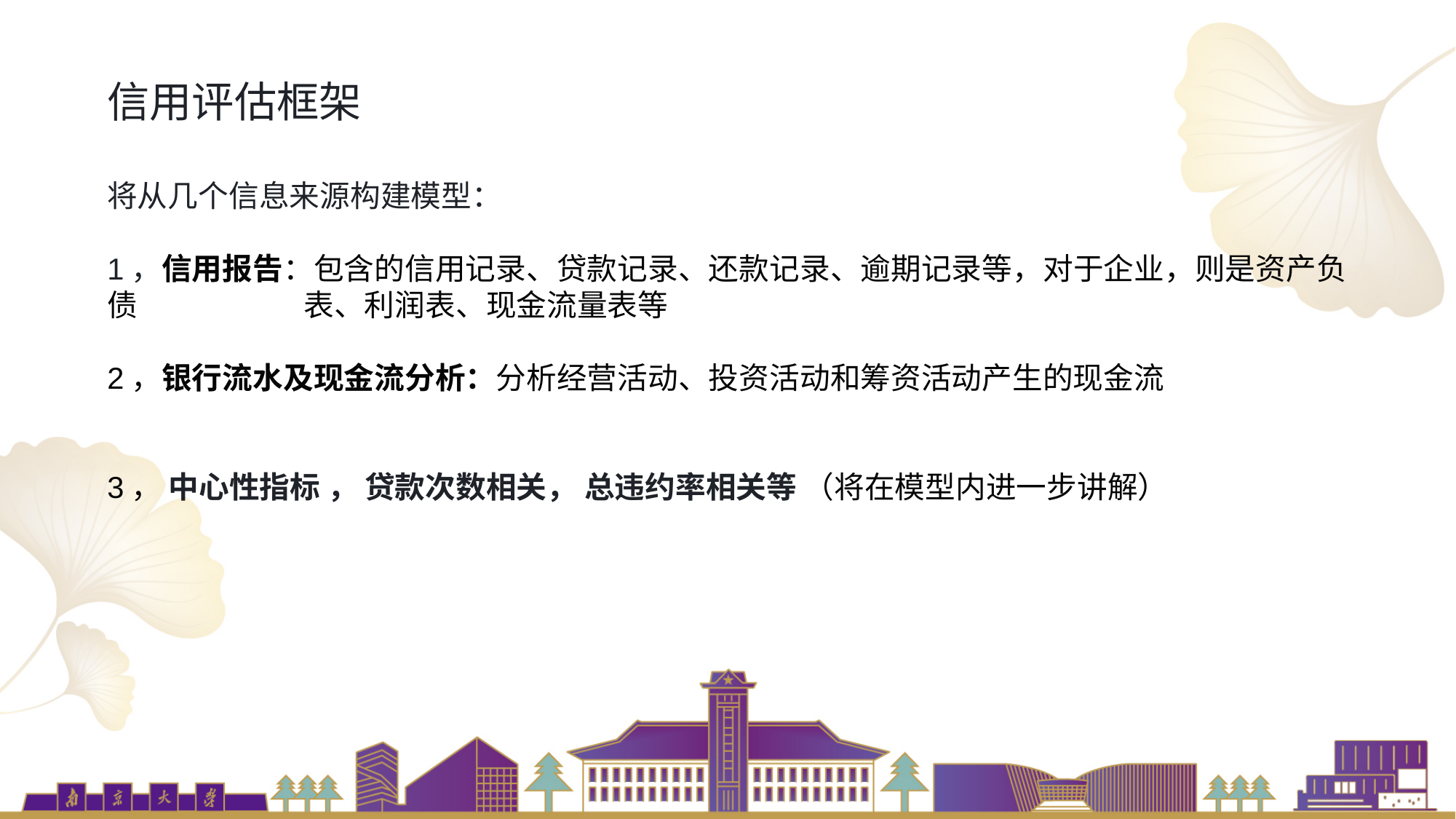

信用评估框架

将从几个信息来源构建模型：

1，信用报告：包含的信用记录、贷款记录、还款记录、逾期记录等，对于企业，则是资产负债	             表、利润表、现金流量表等

2，银行流水及现金流分析：分析经营活动、投资活动和筹资活动产生的现金流

3， 中心性指标 ， 贷款次数相关， 总违约率相关等 （将在模型内进一步讲解）